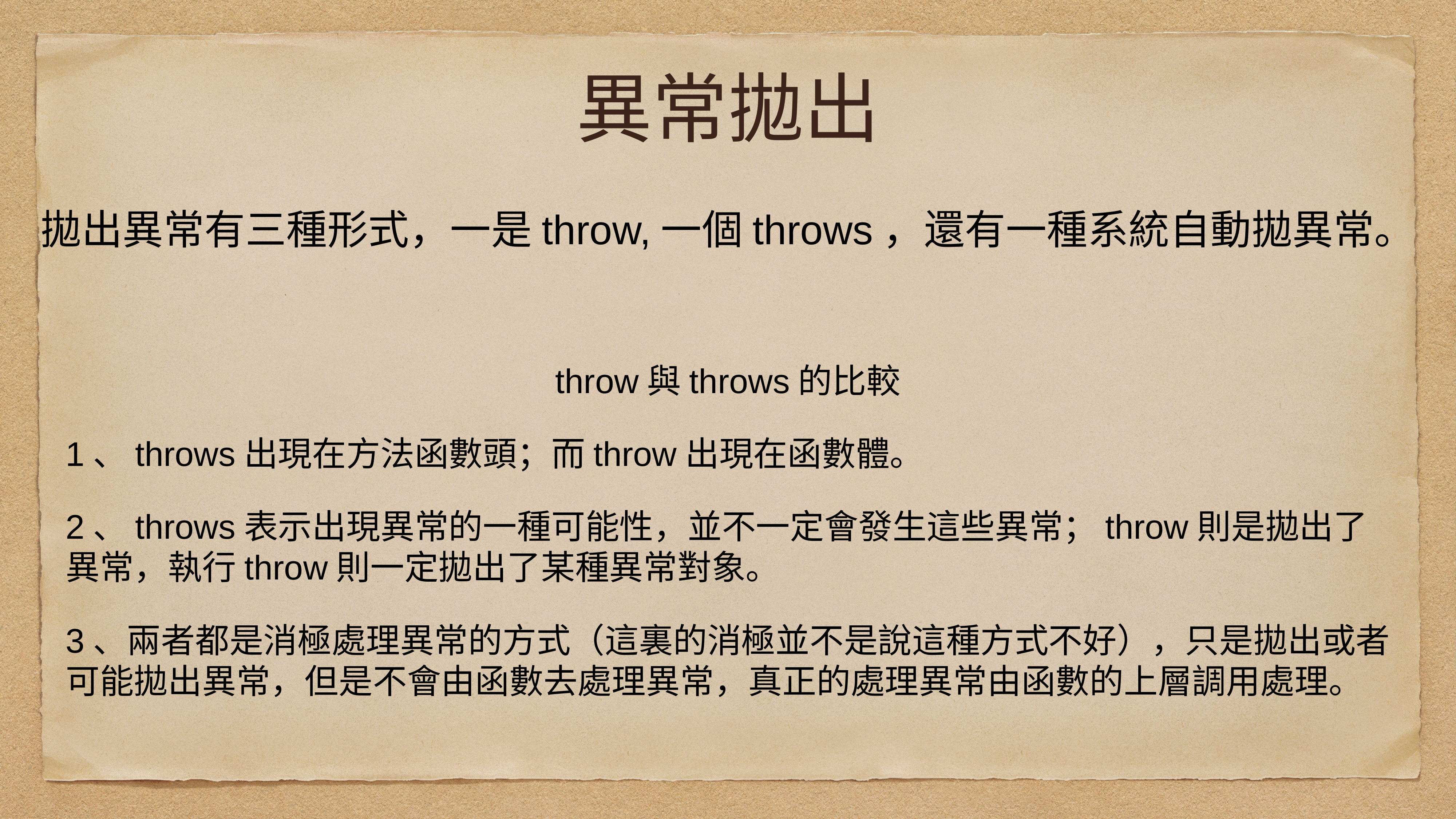

異常拋出
拋出異常有三種形式，一是throw,一個throws，還有一種系統自動拋異常。
throw與throws的比較
1、throws出現在方法函數頭；而throw出現在函數體。
2、throws表示出現異常的一種可能性，並不一定會發生這些異常；throw則是拋出了異常，執行throw則一定拋出了某種異常對象。
3、兩者都是消極處理異常的方式（這裏的消極並不是說這種方式不好），只是拋出或者可能拋出異常，但是不會由函數去處理異常，真正的處理異常由函數的上層調用處理。